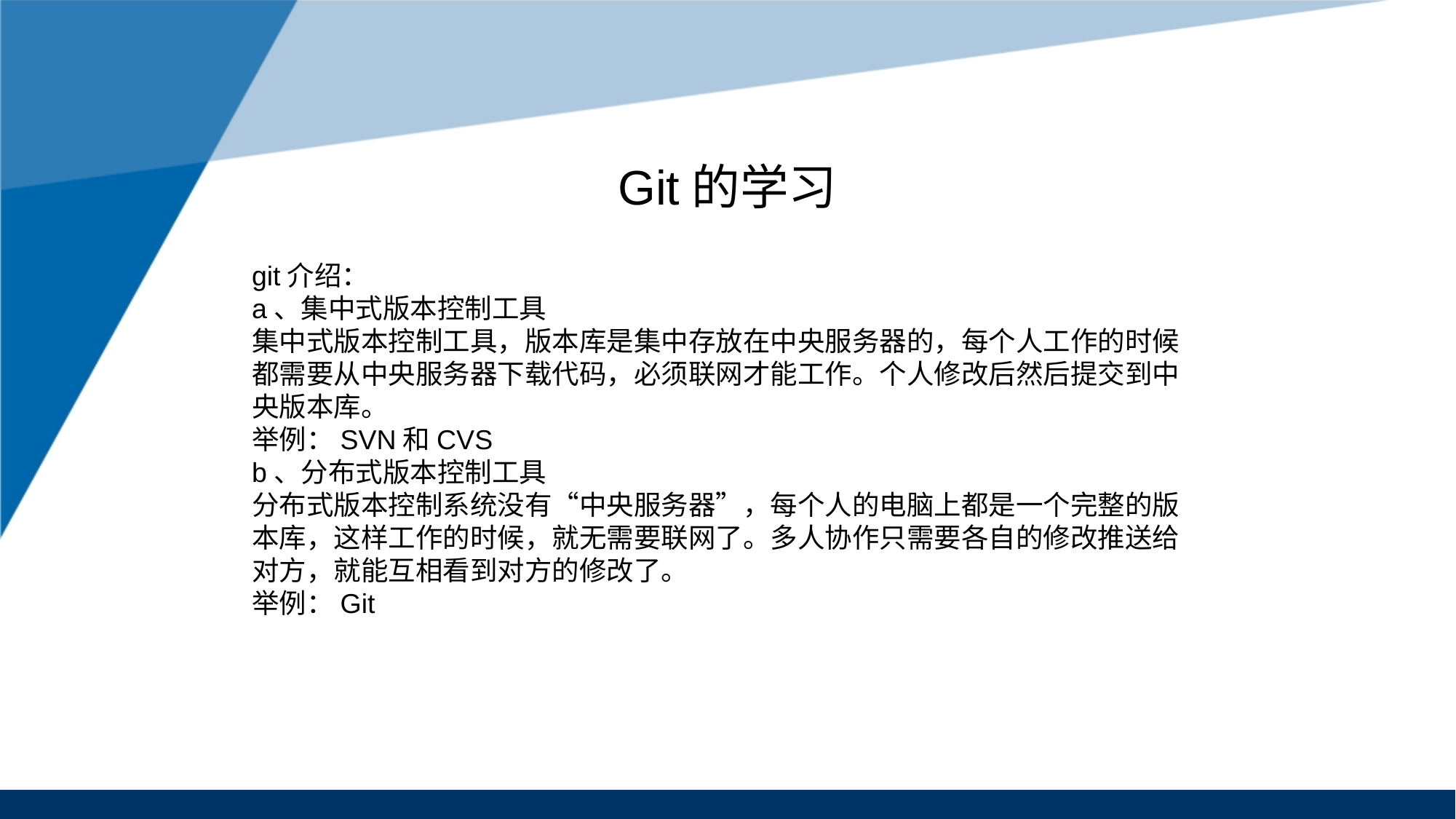

Git的学习
git介绍：
a、集中式版本控制工具
集中式版本控制工具，版本库是集中存放在中央服务器的，每个人工作的时候
都需要从中央服务器下载代码，必须联网才能工作。个人修改后然后提交到中
央版本库。
举例：SVN和CVS
b、分布式版本控制工具
分布式版本控制系统没有“中央服务器”，每个人的电脑上都是一个完整的版
本库，这样工作的时候，就无需要联网了。多人协作只需要各自的修改推送给
对方，就能互相看到对方的修改了。
举例：Git